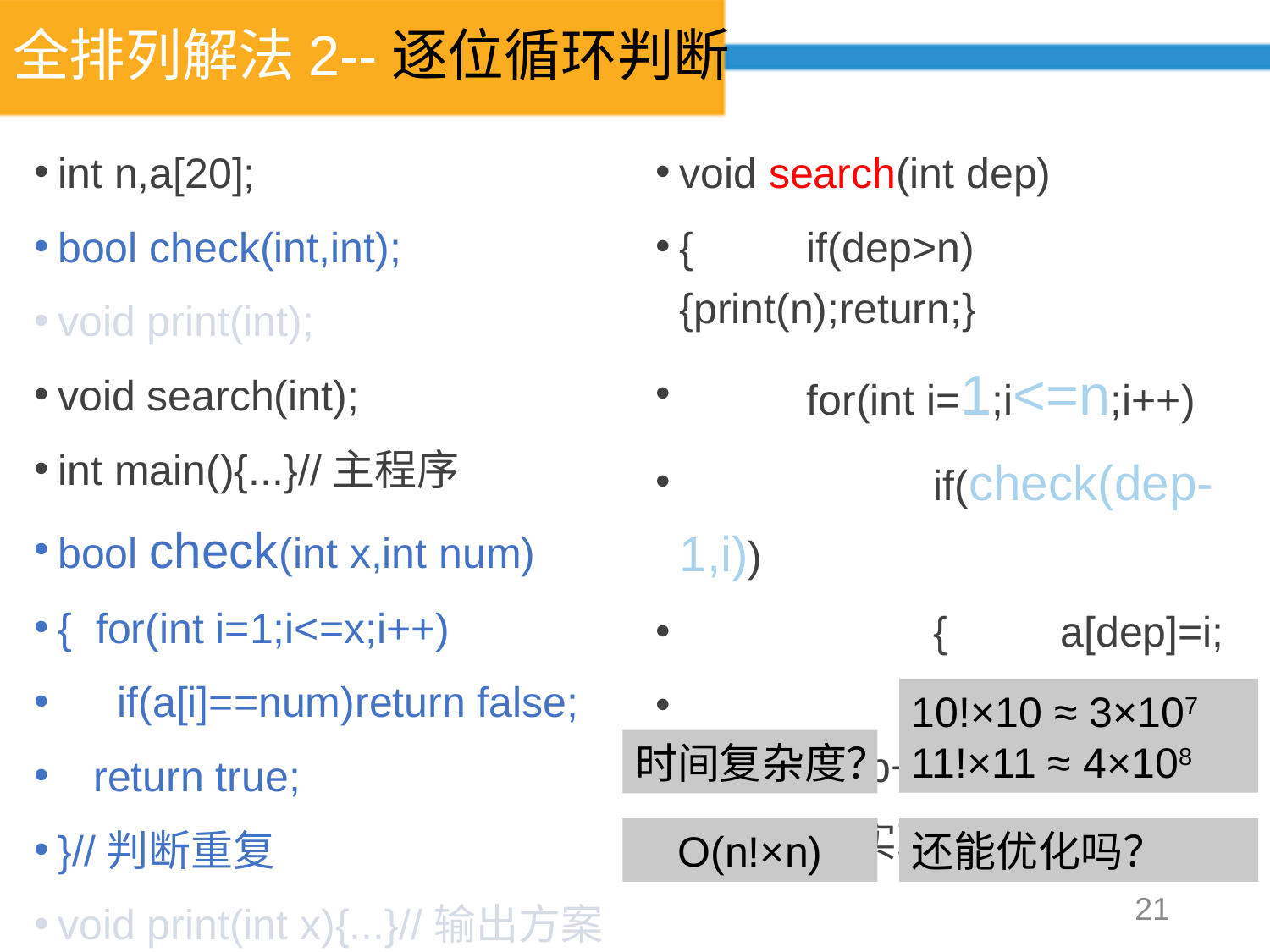

# 全排列解法2--逐位循环判断
int n,a[20];
bool check(int,int);
void print(int);
void search(int);
int main(){...}//主程序
bool check(int x,int num)
{  for(int i=1;i<=x;i++)
     if(a[i]==num)return false;
   return true;
}//判断重复
void print(int x){...}//输出方案
void search(int dep)
{	if(dep>n){print(n);return;}
	for(int i=1;i<=n;i++)
		if(check(dep-1,i))
		{	a[dep]=i;
			search(dep+1);}
}//用递归实现回溯算法
10!×10 ≈ 3×107
11!×11 ≈ 4×108
时间复杂度？
O(n!×n)
还能优化吗？
21